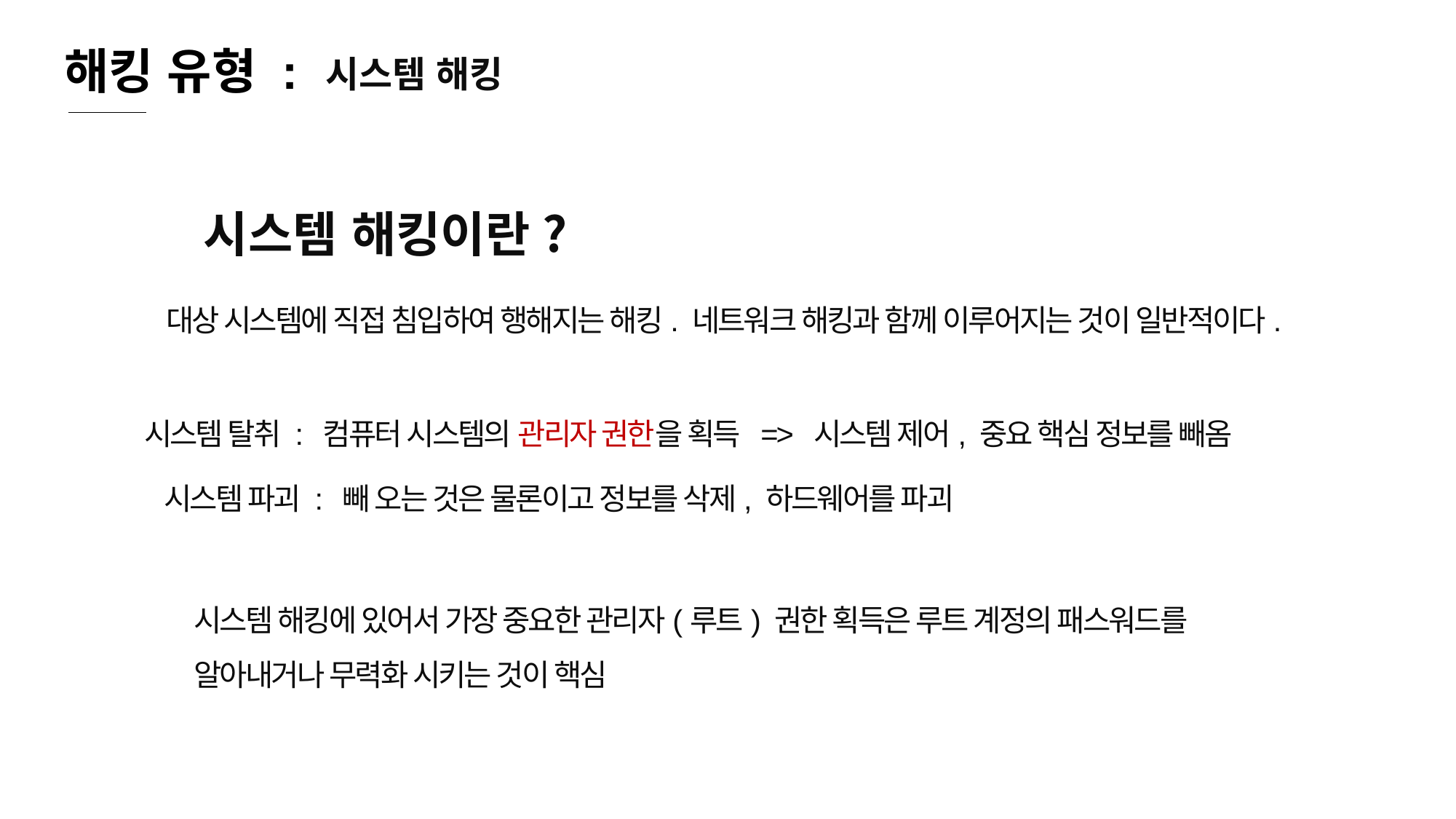

해킹 유형 :
시스템 해킹
시스템 해킹이란?
대상 시스템에 직접 침입하여 행해지는 해킹. 네트워크 해킹과 함께 이루어지는 것이 일반적이다.
시스템 탈취 :  컴퓨터 시스템의 관리자 권한을 획득  =>  시스템 제어, 중요 핵심 정보를 빼옴
시스템 파괴 :  빼 오는 것은 물론이고 정보를 삭제, 하드웨어를 파괴
시스템 해킹에 있어서 가장 중요한 관리자(루트) 권한 획득은 루트 계정의 패스워드를 알아내거나 무력화 시키는 것이 핵심